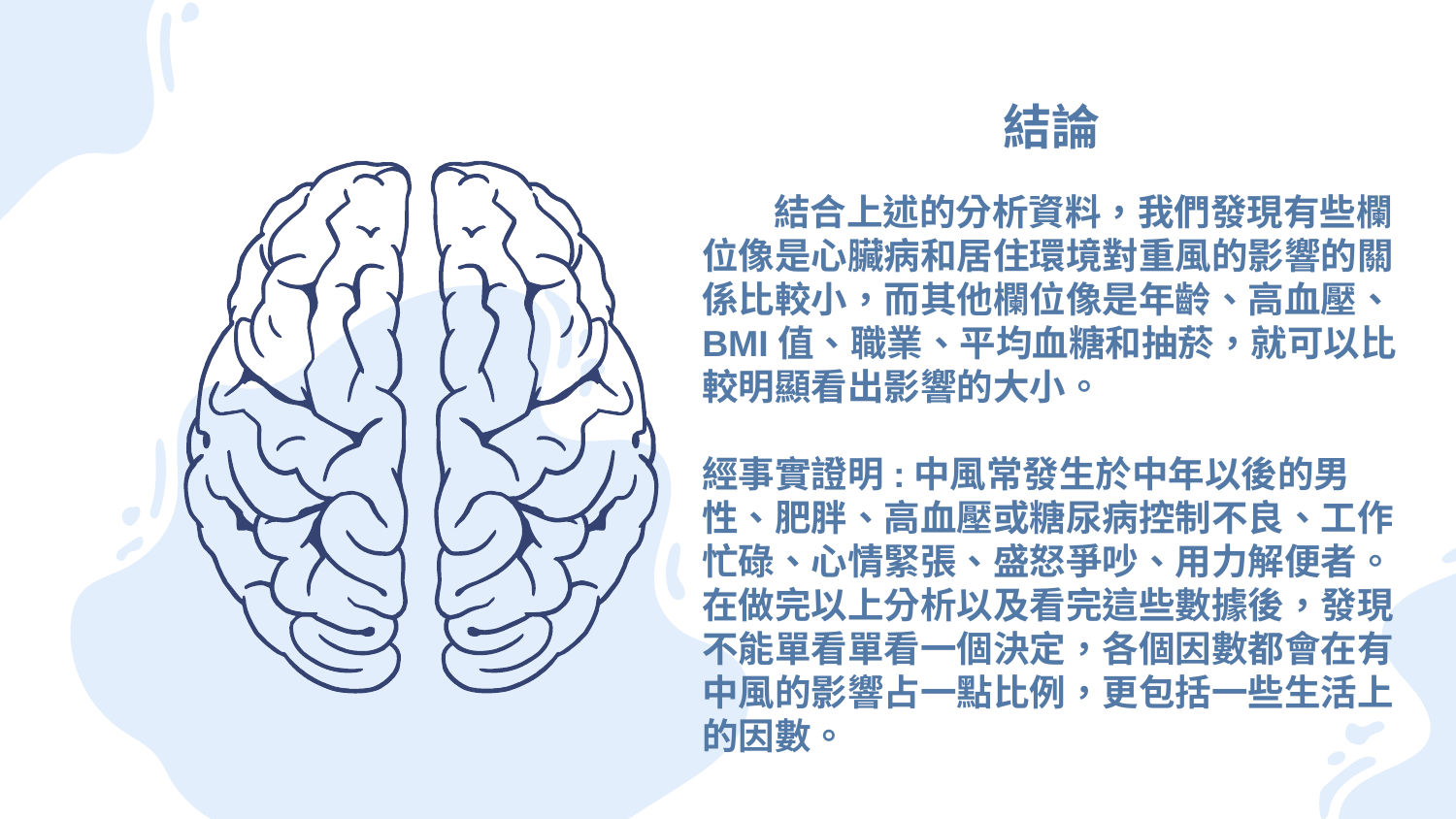

結論

# 結合上述的分析資料，我們發現有些欄位像是心臟病和居住環境對重風的影響的關係比較小，而其他欄位像是年齡、高血壓、BMI值、職業、平均血糖和抽菸，就可以比較明顯看出影響的大小。 經事實證明:中風常發生於中年以後的男性、肥胖、高血壓或糖尿病控制不良、工作忙碌、心情緊張、盛怒爭吵、用力解便者。在做完以上分析以及看完這些數據後，發現不能單看單看一個決定，各個因數都會在有中風的影響占一點比例，更包括一些生活上的因數。